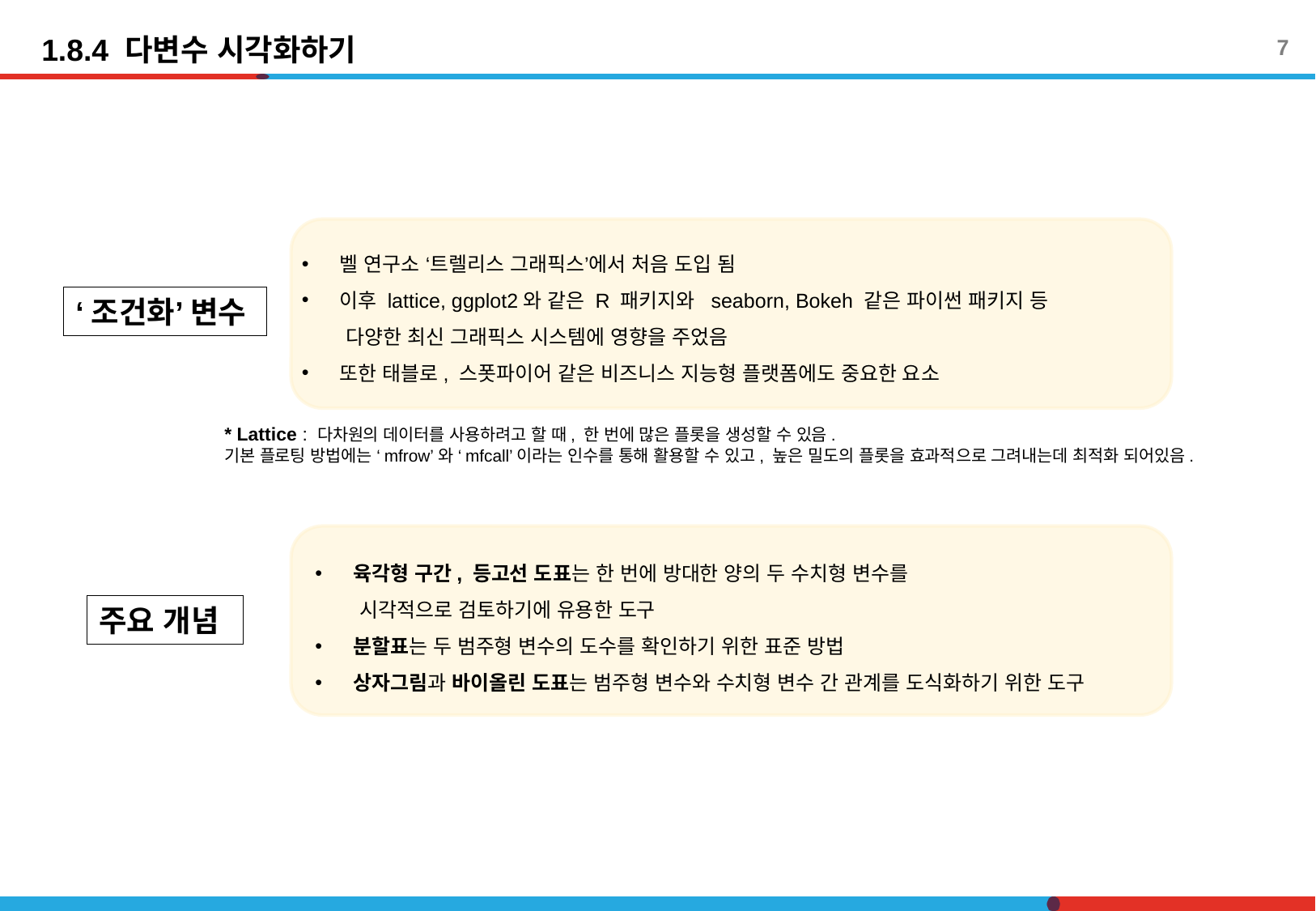

1.8.4 다변수 시각화하기
7

‘조건화’ 변수
벨 연구소 ‘트렐리스 그래픽스’에서 처음 도입 됨
이후 lattice, ggplot2와 같은 R 패키지와  seaborn, Bokeh 같은 파이썬 패키지 등
       다양한 최신 그래픽스 시스템에 영향을 주었음
또한 태블로, 스폿파이어 같은 비즈니스 지능형 플랫폼에도 중요한 요소
* Lattice : 다차원의 데이터를 사용하려고 할 때, 한 번에 많은 플롯을 생성할 수 있음.
기본 플로팅 방법에는 ‘mfrow’와 ‘mfcall’이라는 인수를 통해 활용할 수 있고, 높은 밀도의 플롯을 효과적으로 그려내는데 최적화 되어있음.

주요 개념
육각형 구간, 등고선 도표는 한 번에 방대한 양의 두 수치형 변수를
       시각적으로 검토하기에 유용한 도구
분할표는 두 범주형 변수의 도수를 확인하기 위한 표준 방법
상자그림과 바이올린 도표는 범주형 변수와 수치형 변수 간 관계를 도식화하기 위한 도구